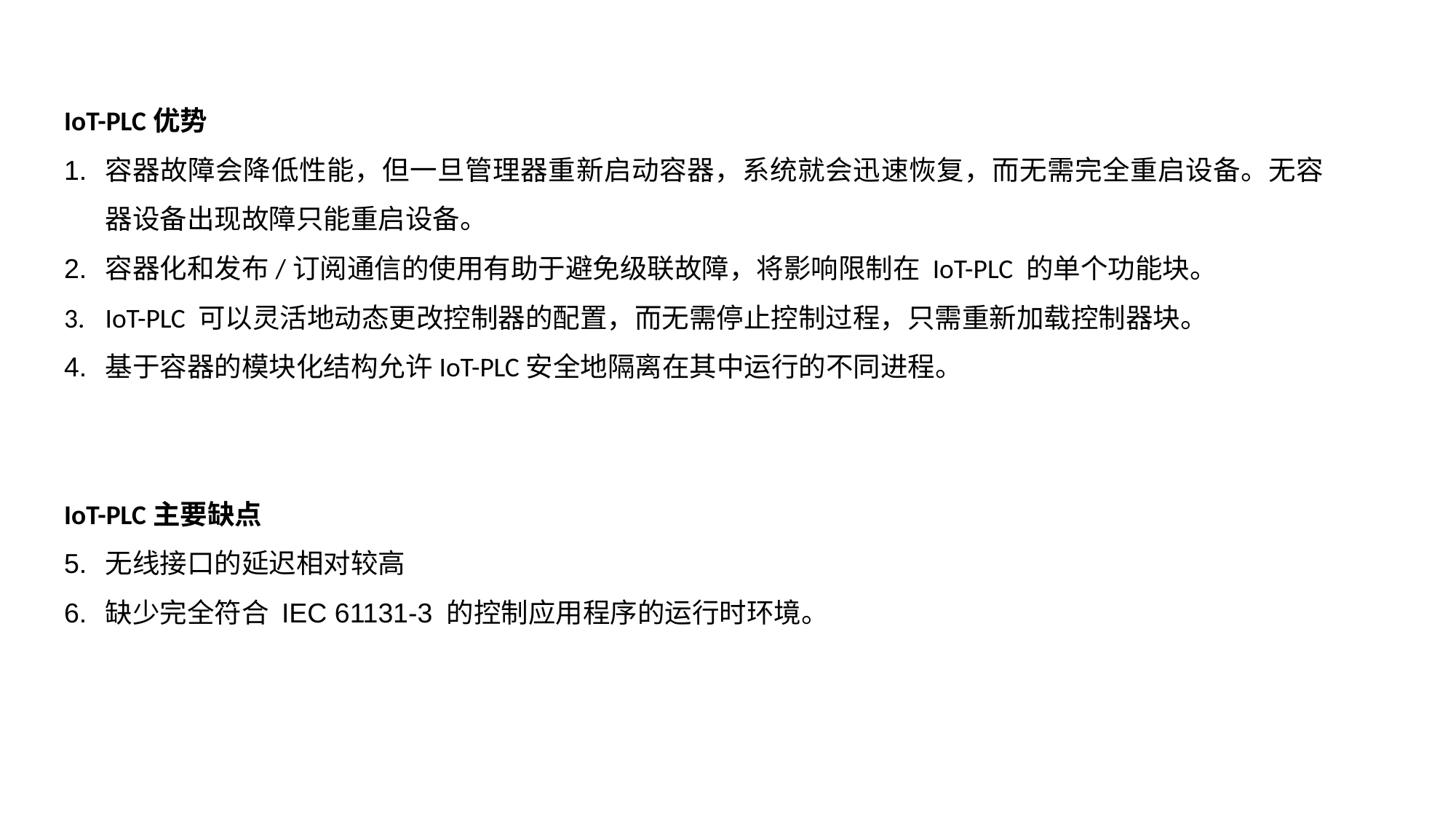

IoT-PLC优势
容器故障会降低性能，但一旦管理器重新启动容器，系统就会迅速恢复，而无需完全重启设备。无容器设备出现故障只能重启设备。
容器化和发布/订阅通信的使用有助于避免级联故障，将影响限制在 IoT-PLC 的单个功能块。
IoT-PLC 可以灵活地动态更改控制器的配置，而无需停止控制过程，只需重新加载控制器块。
基于容器的模块化结构允许IoT-PLC安全地隔离在其中运行的不同进程。

IoT-PLC主要缺点
无线接口的延迟相对较高
缺少完全符合 IEC 61131-3 的控制应用程序的运行时环境。